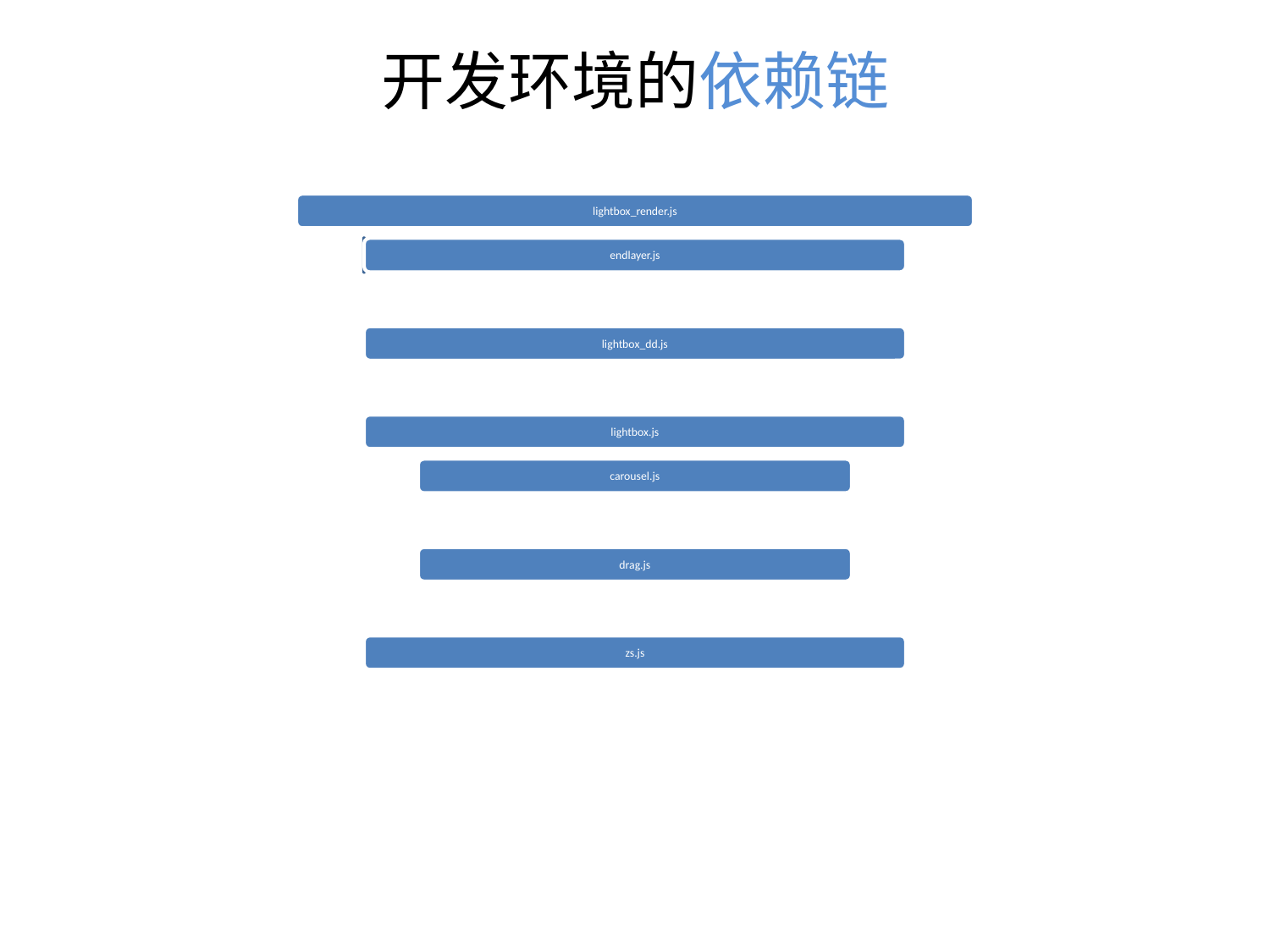

# 开发环境的依赖链
lightbox_render.js
endlayer.js
lightbox_dd.js
lightbox.js
zs.js
carousel.js
drag.js